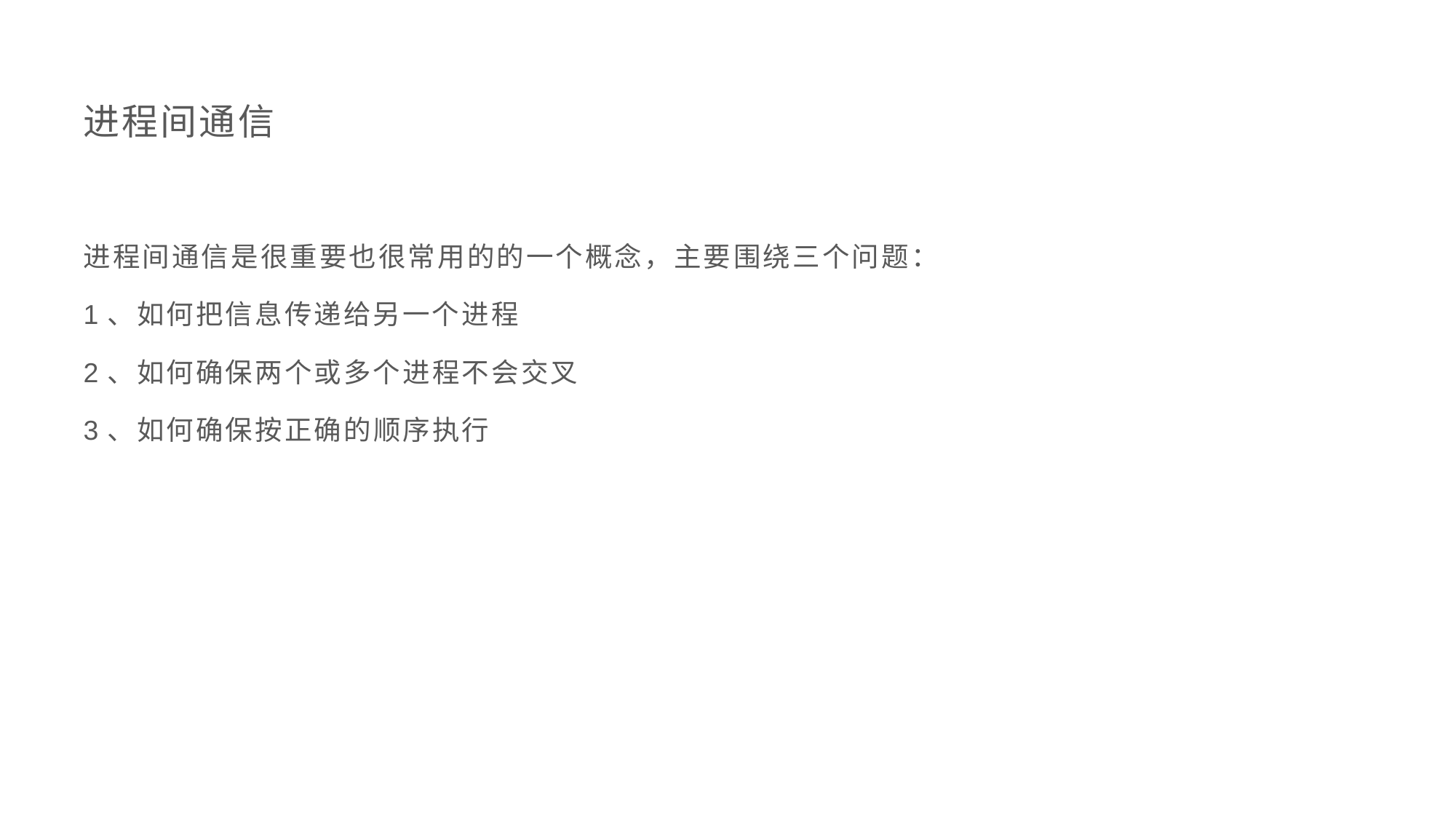

进程间通信

进程间通信是很重要也很常用的的一个概念，主要围绕三个问题：
1、如何把信息传递给另一个进程
2、如何确保两个或多个进程不会交叉
3、如何确保按正确的顺序执行